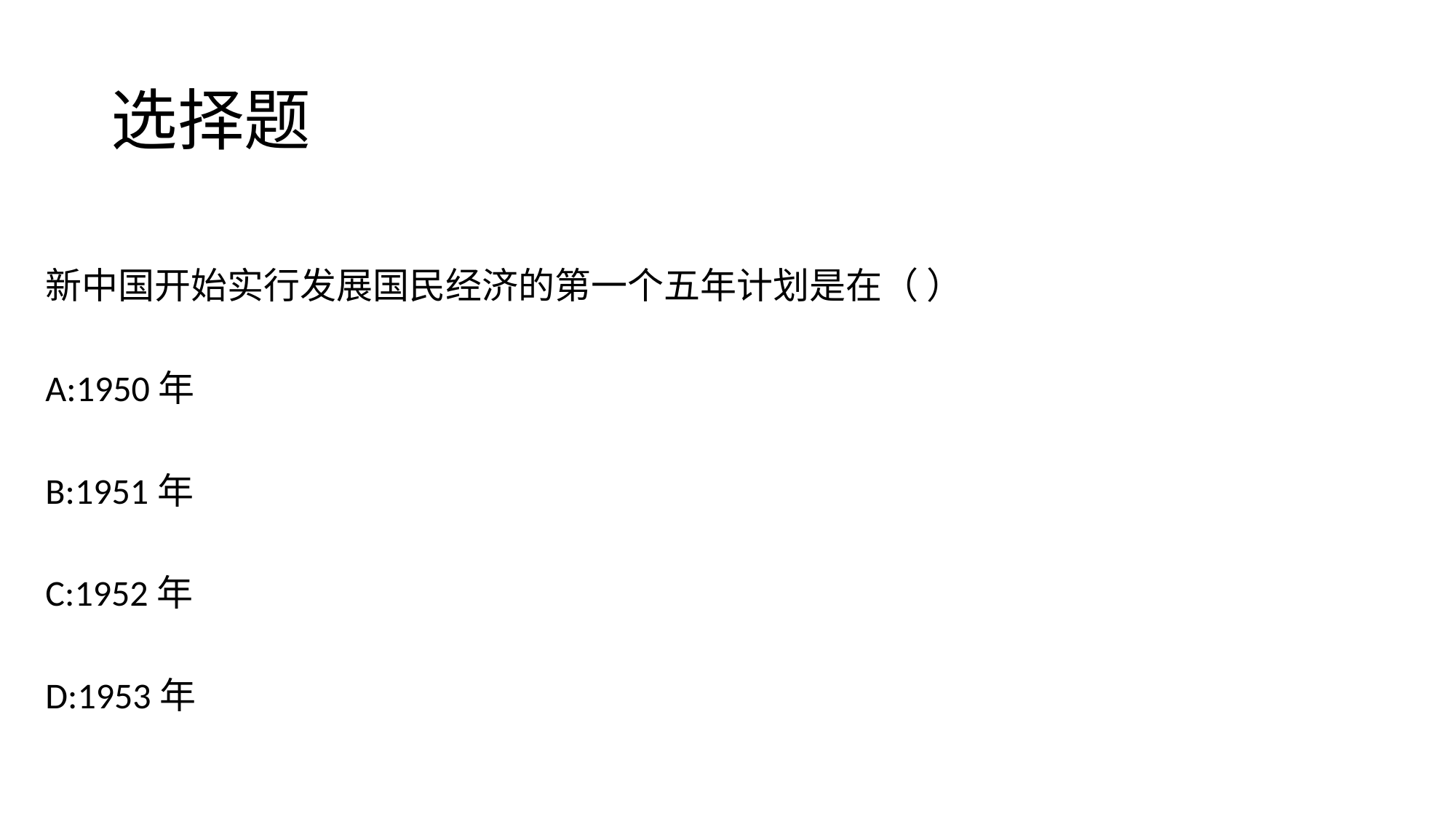

# 选择题
新中国开始实行发展国民经济的第一个五年计划是在（ ）
A:1950年
B:1951年
C:1952年
D:1953年